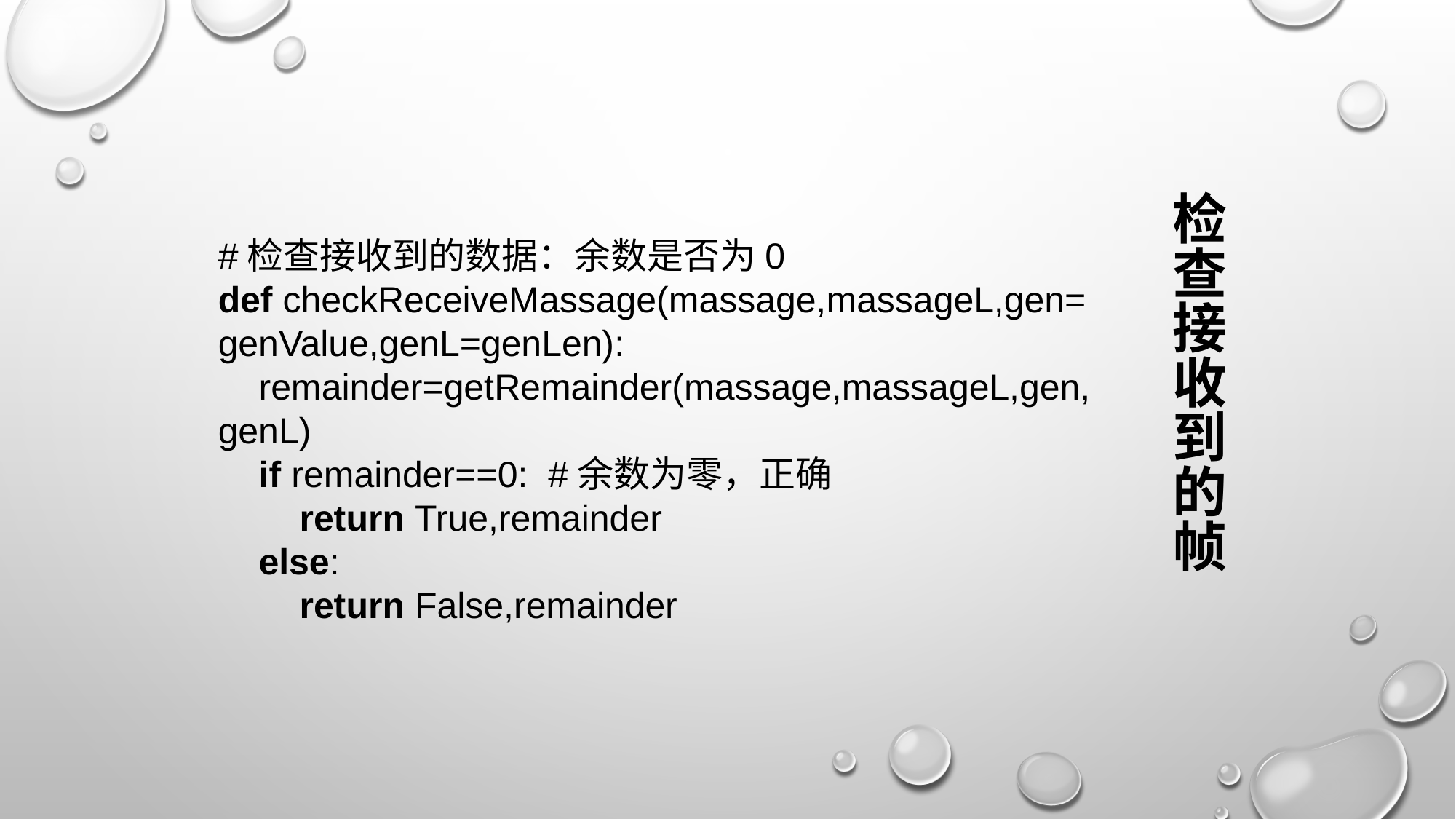

# 检查接收到的帧

#检查接收到的数据：余数是否为0
def checkReceiveMassage(massage,massageL,gen=genValue,genL=genLen):
    remainder=getRemainder(massage,massageL,gen,genL)
    if remainder==0:  #余数为零，正确
        return True,remainder
    else:
        return False,remainder